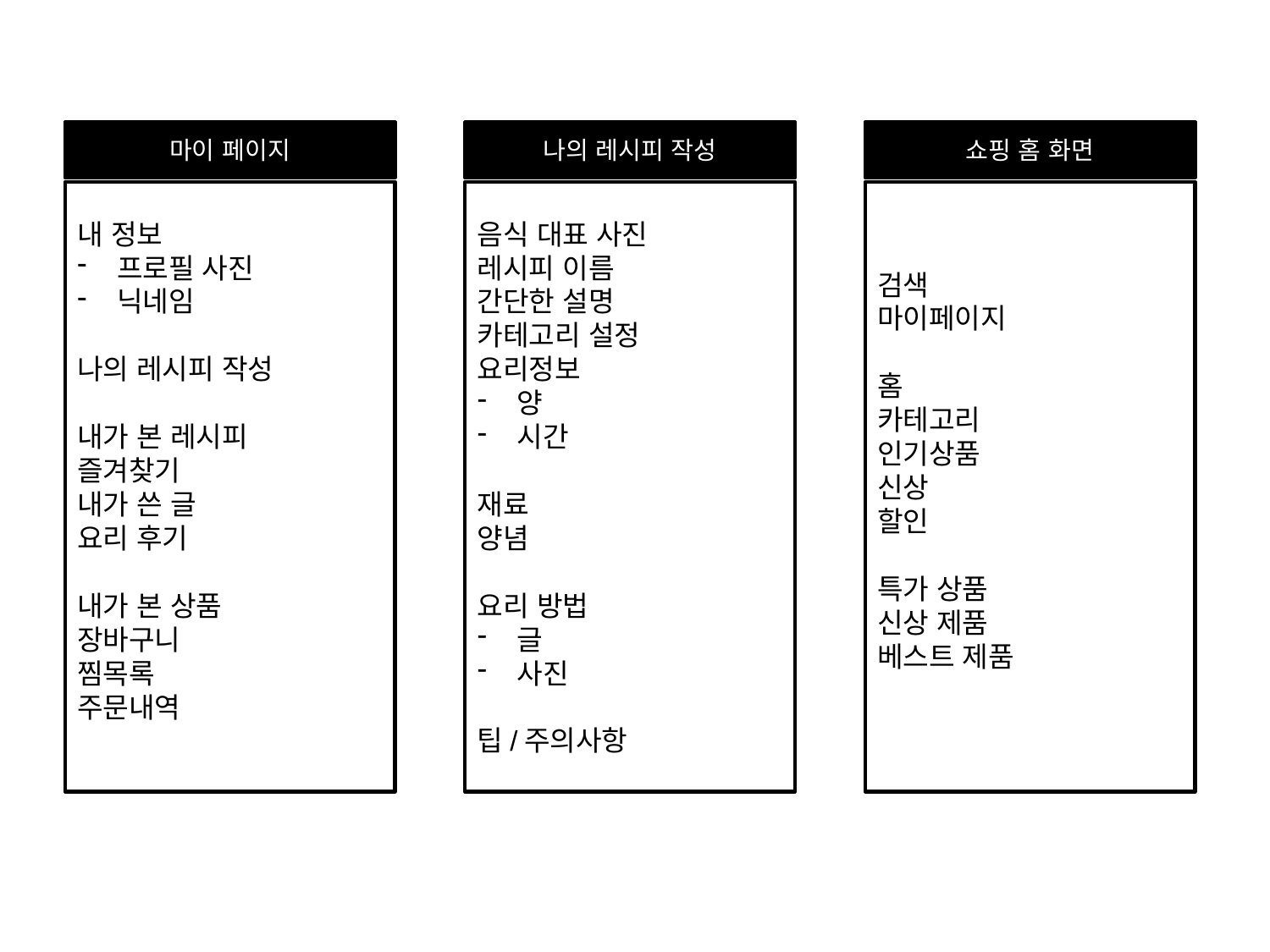

마이 페이지
내 정보
프로필 사진
닉네임

나의 레시피 작성

내가 본 레시피
즐겨찾기
내가 쓴 글
요리 후기

내가 본 상품
장바구니
찜목록
주문내역

나의 레시피 작성
음식 대표 사진
레시피 이름
간단한 설명
카테고리 설정
요리정보
양
시간

재료
양념

요리 방법
글
사진

팁/주의사항
쇼핑 홈 화면
검색
마이페이지

홈
카테고리
인기상품
신상
할인

특가 상품
신상 제품
베스트 제품